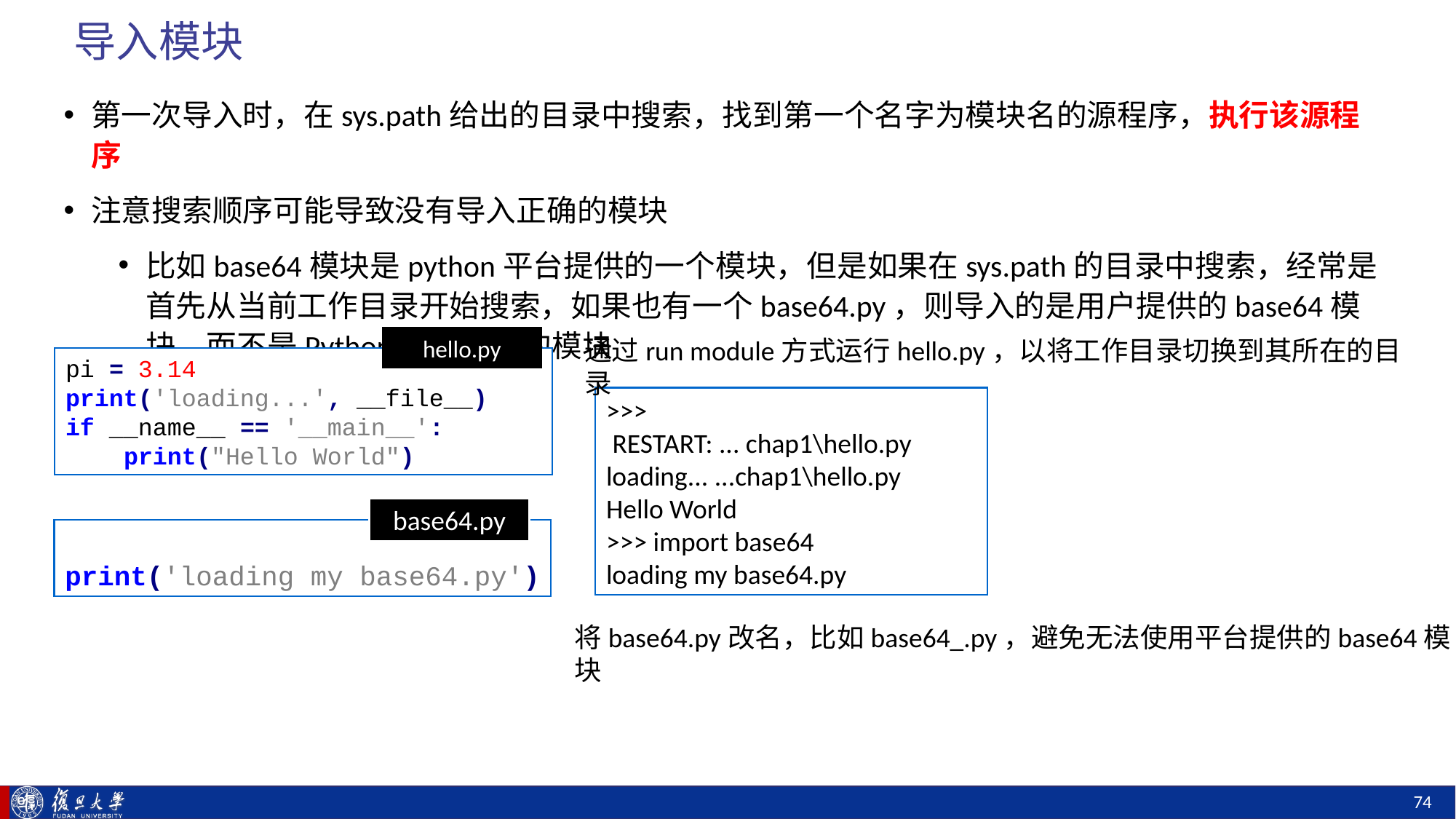

# 导入模块
第一次导入时，在sys.path给出的目录中搜索，找到第一个名字为模块名的源程序，执行该源程序
注意搜索顺序可能导致没有导入正确的模块
比如base64模块是python平台提供的一个模块，但是如果在sys.path的目录中搜索，经常是首先从当前工作目录开始搜索，如果也有一个base64.py，则导入的是用户提供的base64模块，而不是Python平台提供的模块

hello.py
通过run module方式运行hello.py，以将工作目录切换到其所在的目录
pi = 3.14
print('loading...', __file__)
if __name__ == '__main__':
    print("Hello World")
>>>
 RESTART: ... chap1\hello.py
loading... ...chap1\hello.py
Hello World
>>> import base64
loading my base64.py
base64.py

print('loading my base64.py')
将base64.py改名，比如base64_.py，避免无法使用平台提供的base64模块